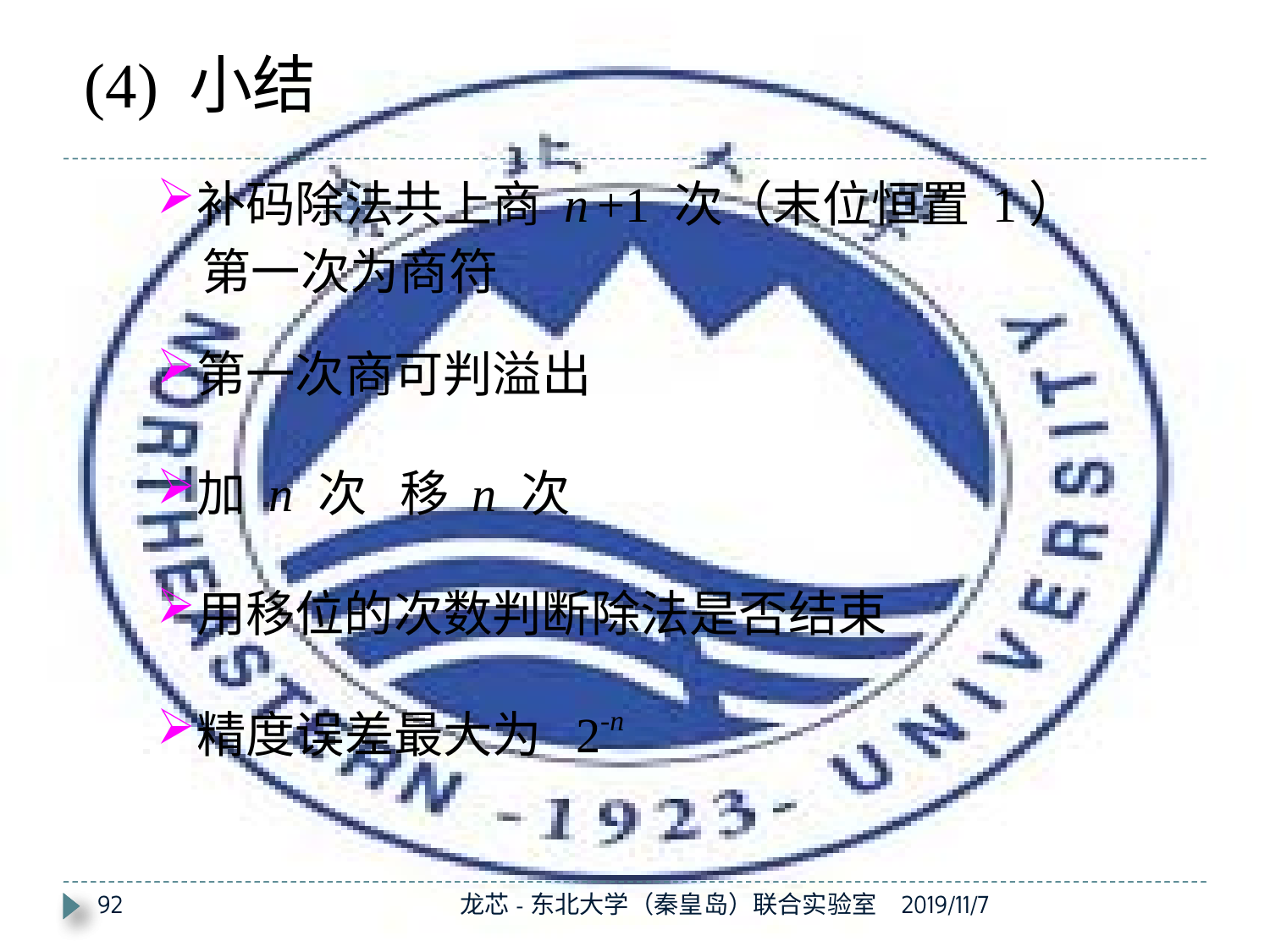

(4) 小结
补码除法共上商 n +1 次（末位恒置 1）
   第一次为商符
第一次商可判溢出
加 n 次   移 n 次
用移位的次数判断除法是否结束
精度误差最大为  2-n
92
龙芯-东北大学（秦皇岛）联合实验室
2019/11/7